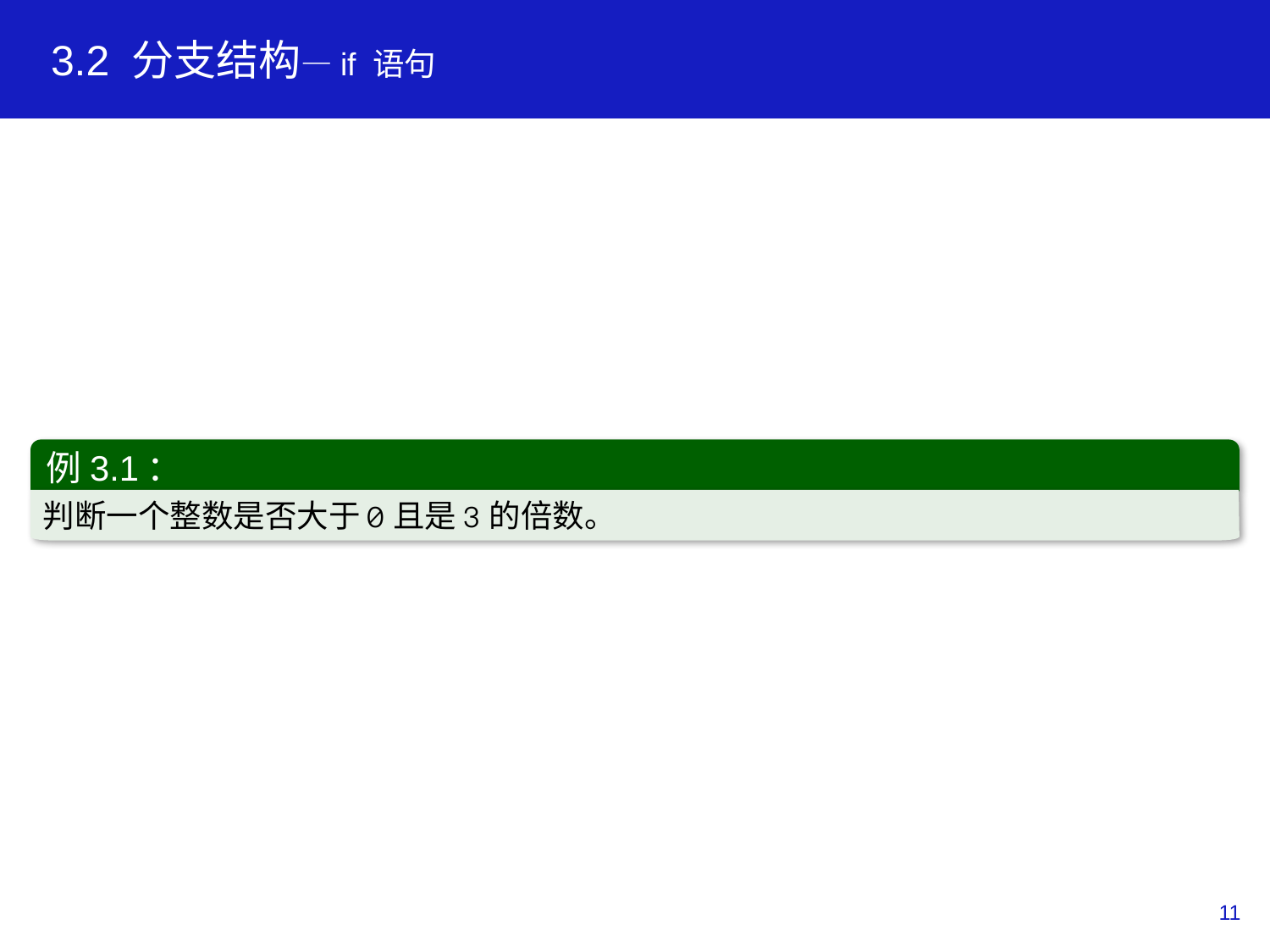

# 3.2 分支结构—if 语句
例3.1：
判断一个整数是否大于0且是3的倍数。
11